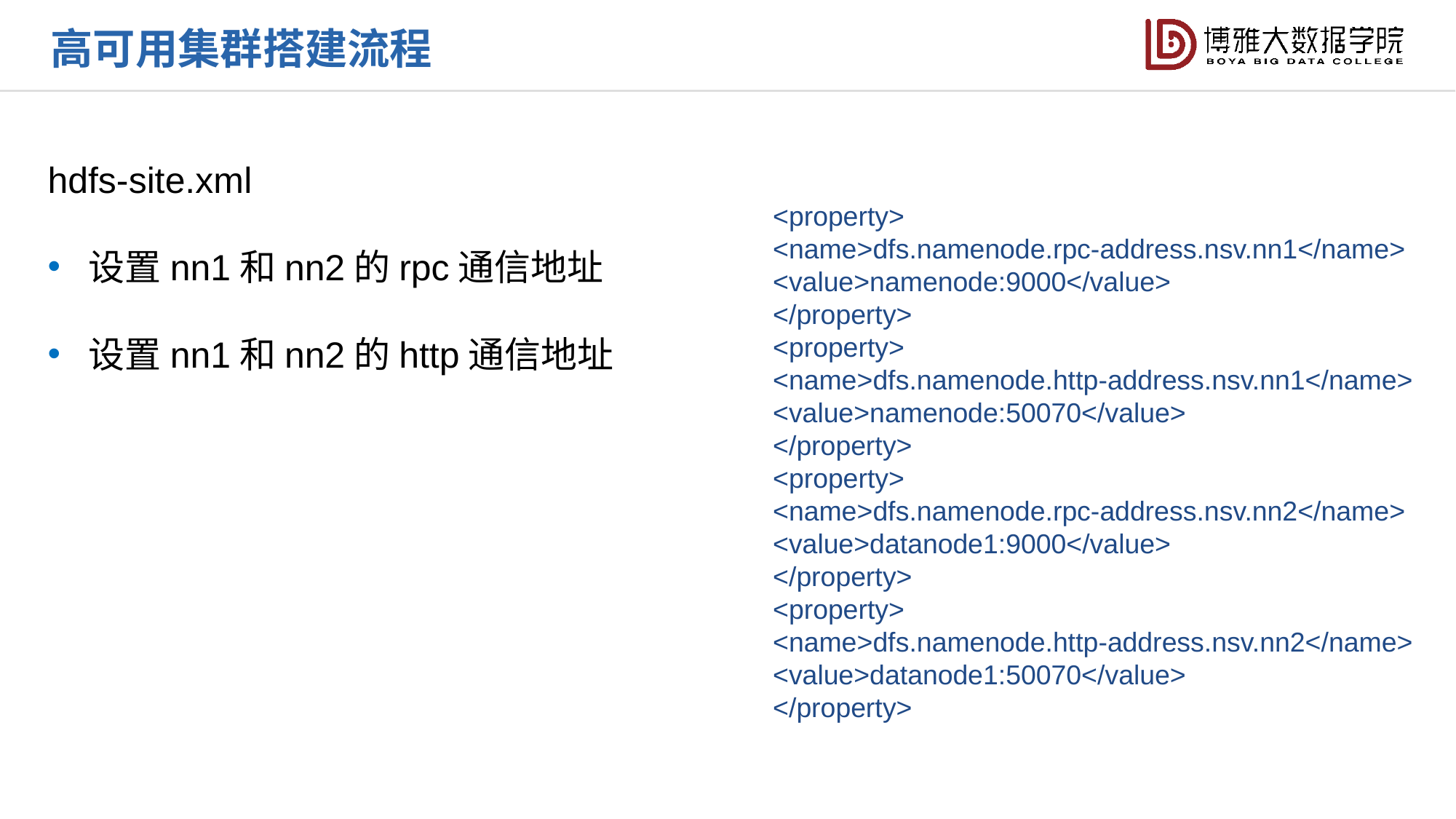

高可用集群搭建流程
hdfs-site.xml

设置nn1和nn2的rpc通信地址

设置nn1和nn2的http通信地址

<property>
<name>dfs.namenode.rpc-address.nsv.nn1</name>
<value>namenode:9000</value>
</property>
<property>
<name>dfs.namenode.http-address.nsv.nn1</name>
<value>namenode:50070</value>
</property>
<property>
<name>dfs.namenode.rpc-address.nsv.nn2</name>
<value>datanode1:9000</value>
</property>
<property>
<name>dfs.namenode.http-address.nsv.nn2</name>
<value>datanode1:50070</value>
</property>